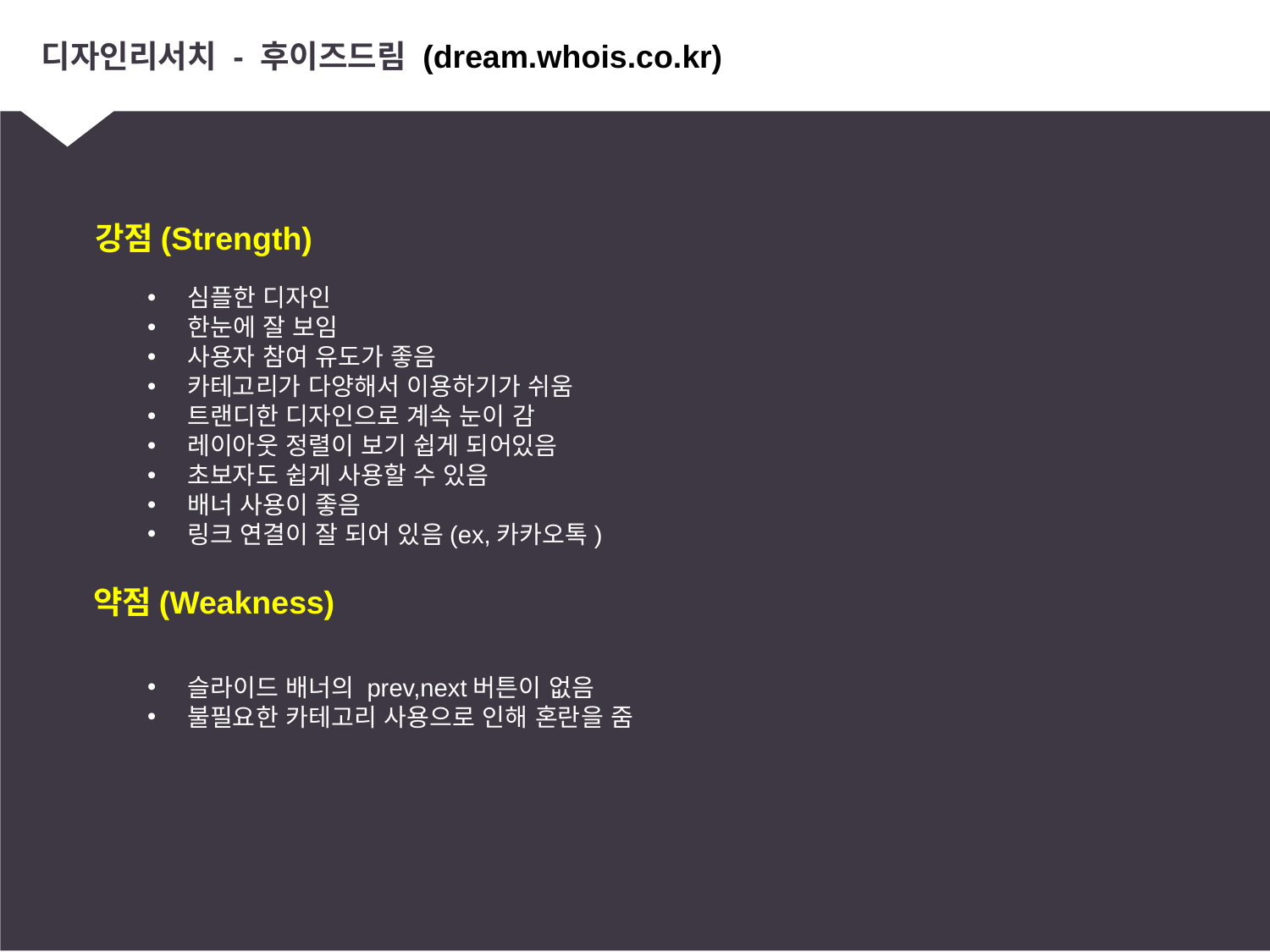

# 디자인리서치 - 후이즈드림 (dream.whois.co.kr)
강점(Strength)
심플한 디자인
한눈에 잘 보임
사용자 참여 유도가 좋음
카테고리가 다양해서 이용하기가 쉬움
트랜디한 디자인으로 계속 눈이 감
레이아웃 정렬이 보기 쉽게 되어있음
초보자도 쉽게 사용할 수 있음
배너 사용이 좋음
링크 연결이 잘 되어 있음(ex,카카오톡)
약점(Weakness)
슬라이드 배너의 prev,next버튼이 없음
불필요한 카테고리 사용으로 인해 혼란을 줌